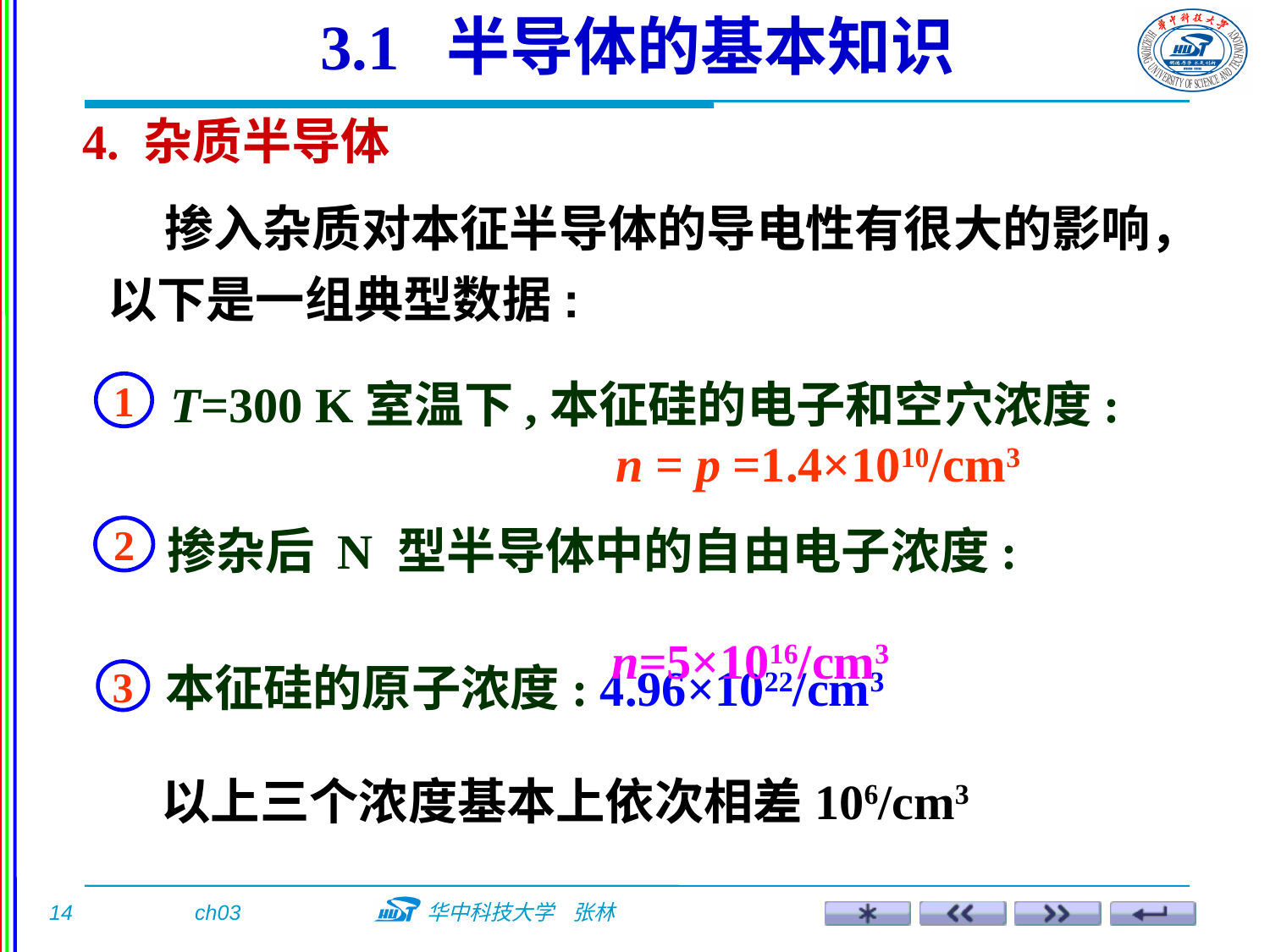

3.1  半导体的基本知识
4. 杂质半导体
    掺入杂质对本征半导体的导电性有很大的影响，以下是一组典型数据:
      T=300 K室温下,本征硅的电子和空穴浓度:
                                                 n = p =1.4×1010/cm3
1
掺杂后 N 型半导体中的自由电子浓度:
                                          n=5×1016/cm3
2

     本征硅的原子浓度: 4.96×1022/cm3
3
以上三个浓度基本上依次相差106/cm3